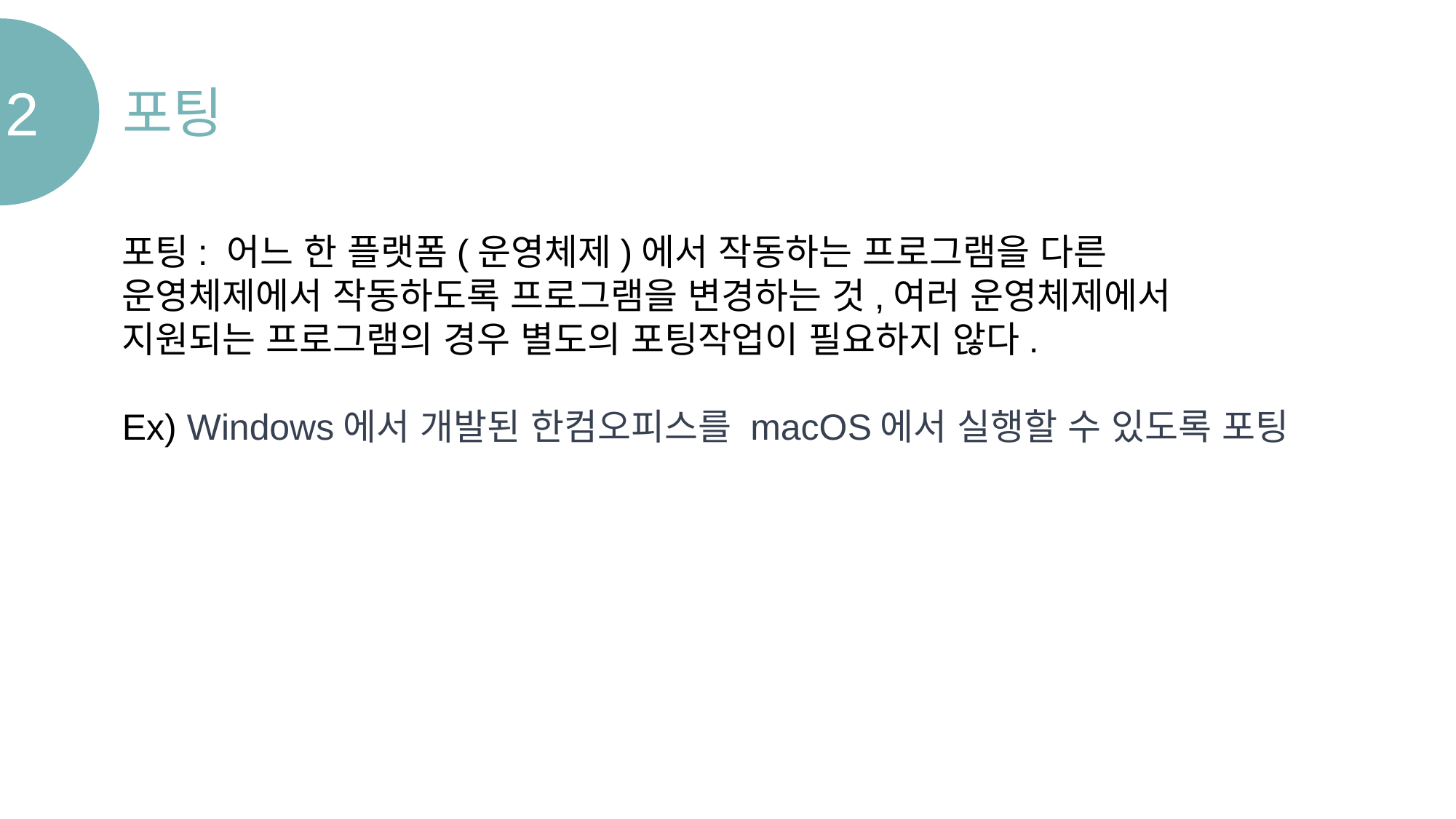

2
포팅
포팅: 어느 한 플랫폼(운영체제)에서 작동하는 프로그램을 다른 운영체제에서 작동하도록 프로그램을 변경하는 것,여러 운영체제에서 지원되는 프로그램의 경우 별도의 포팅작업이 필요하지 않다.

Ex) Windows에서 개발된 한컴오피스를 macOS에서 실행할 수 있도록 포팅